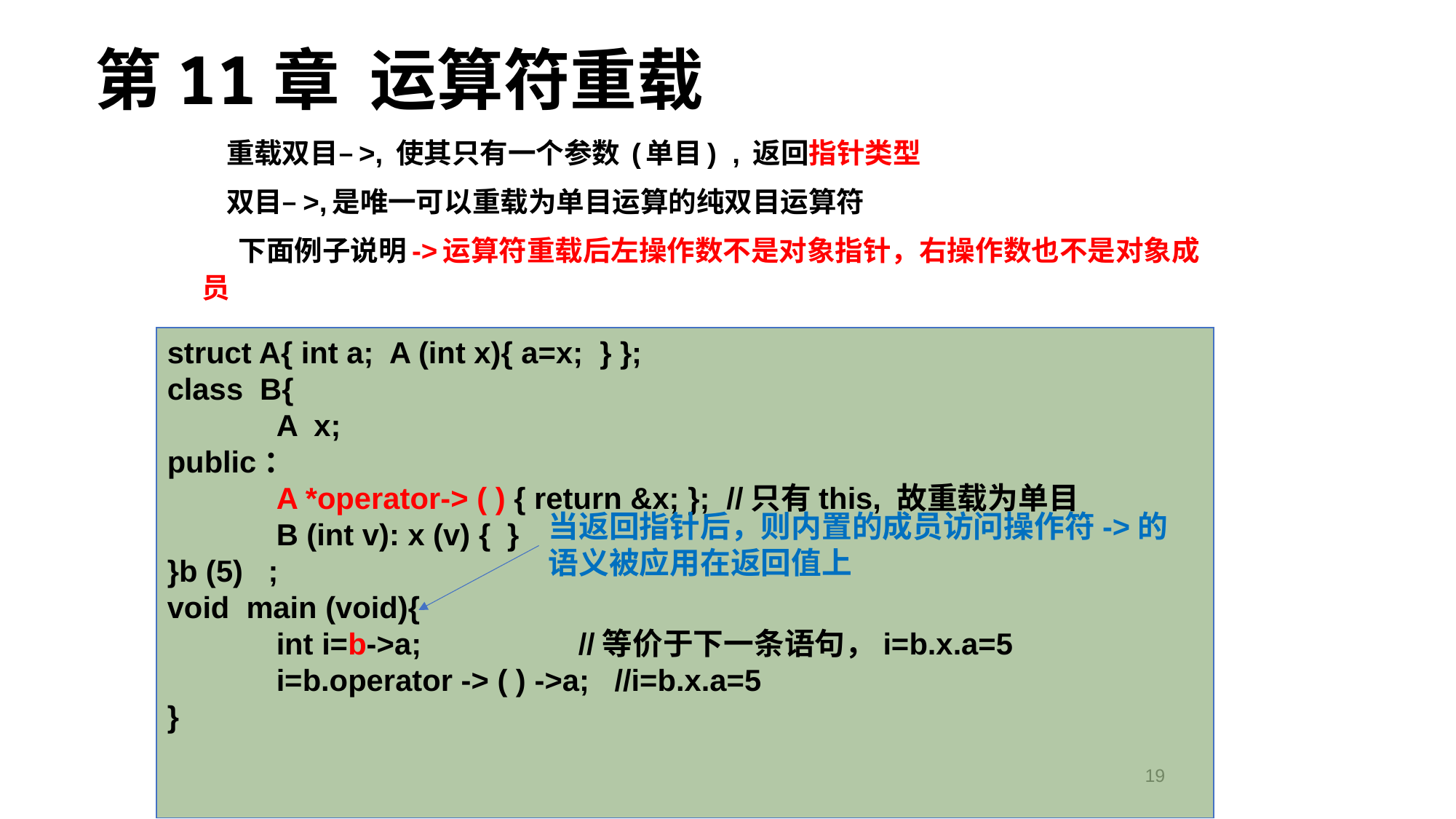

# 第11章  运算符重载
	重载双目–>, 使其只有一个参数 (单目)  , 返回指针类型
	双目–>,是唯一可以重载为单目运算的纯双目运算符
     下面例子说明->运算符重载后左操作数不是对象指针，右操作数也不是对象成员

struct A{ int a;  A (int x){ a=x;  } };
class  B{
	A  x;
public：
	A *operator-> ( ) { return &x; };  //只有this, 故重载为单目
	B (int v): x (v) {  }
}b (5)   ;
void  main (void){
	int i=b->a;   	          //等价于下一条语句，i=b.x.a=5
	i=b.operator -> ( ) ->a;   //i=b.x.a=5
}
当返回指针后，则内置的成员访问操作符->的
语义被应用在返回值上
19